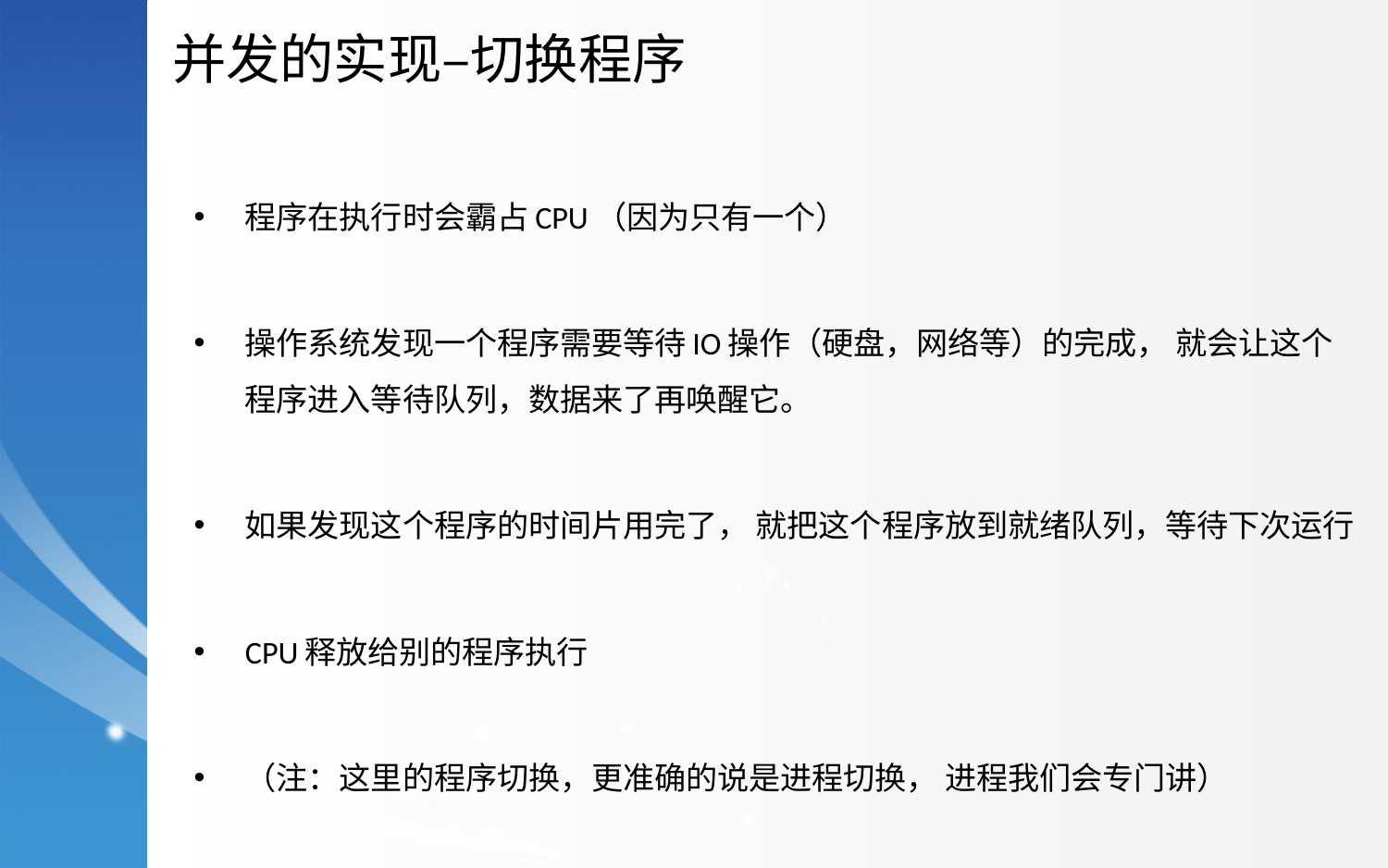

并发的实现–切换程序

程序在执行时会霸占CPU（因为只有一个）

操作系统发现一个程序需要等待IO操作（硬盘，网络等）的完成， 就会让这个程序进入等待队列，数据来了再唤醒它。

如果发现这个程序的时间片用完了， 就把这个程序放到就绪队列，等待下次运行

CPU释放给别的程序执行

（注：这里的程序切换，更准确的说是进程切换， 进程我们会专门讲）